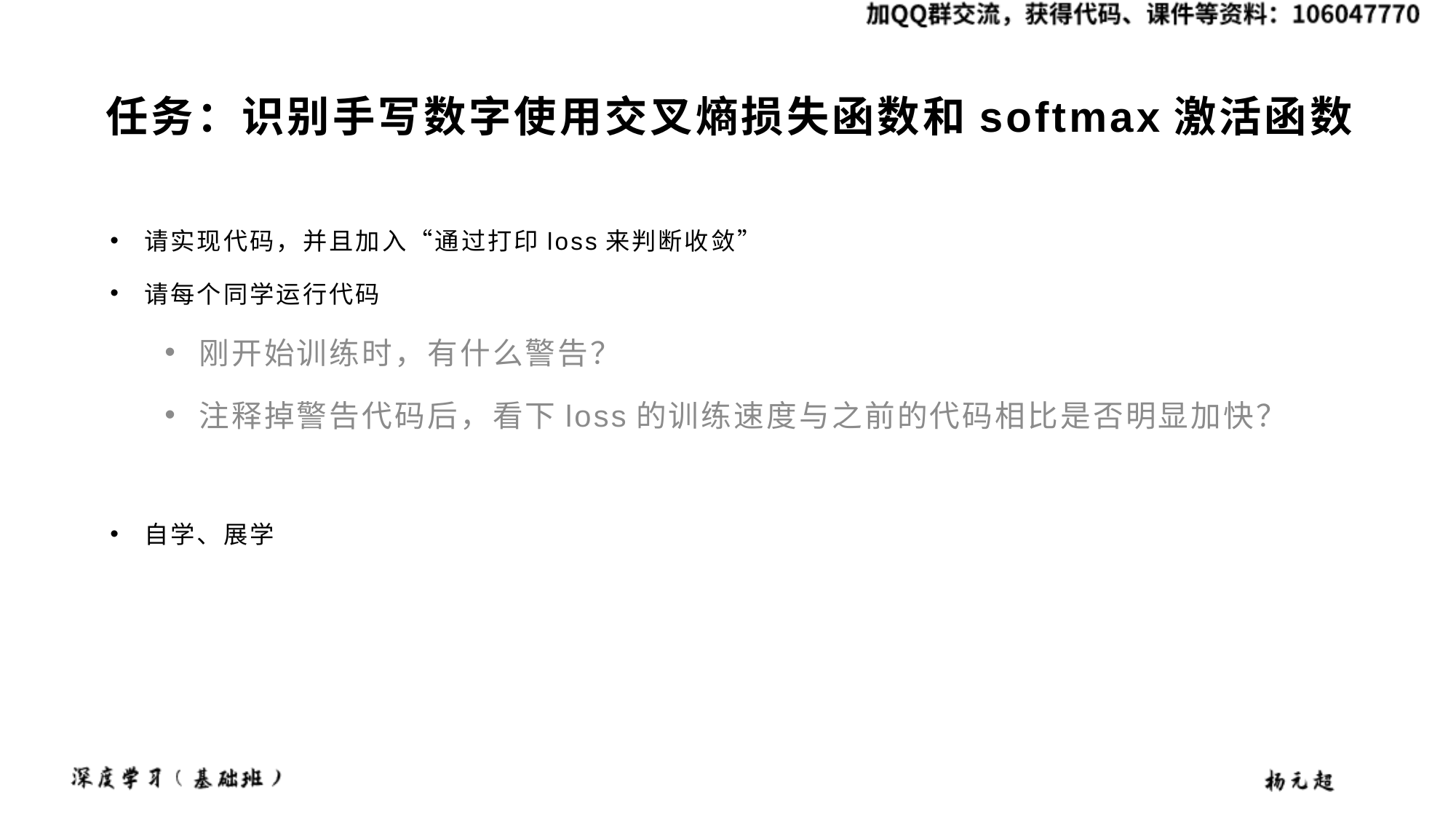

# 任务：识别手写数字使用交叉熵损失函数和softmax激活函数
请实现代码，并且加入“通过打印loss来判断收敛”
请每个同学运行代码
刚开始训练时，有什么警告？
注释掉警告代码后，看下loss的训练速度与之前的代码相比是否明显加快？

自学、展学